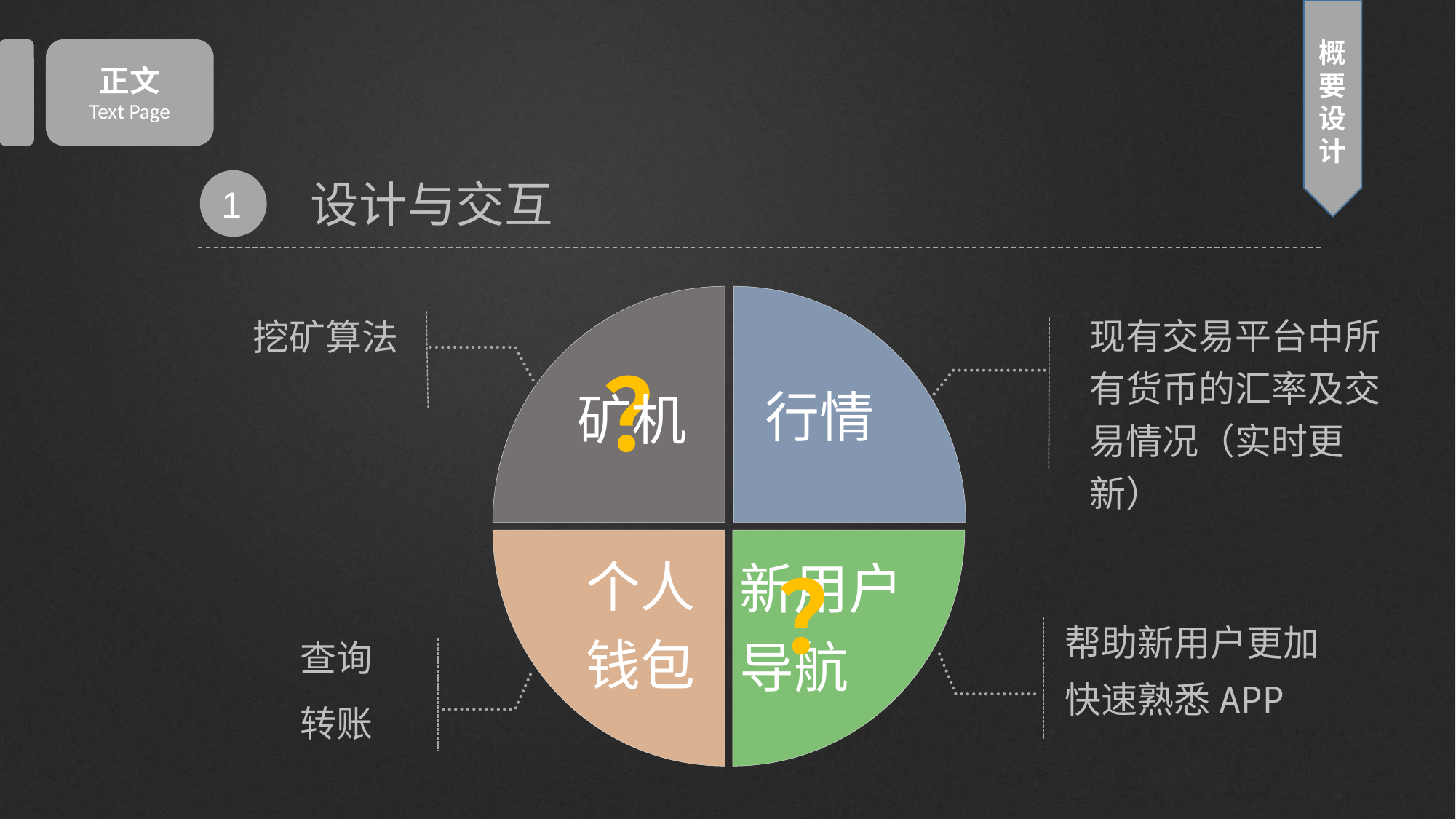

正文
Text Page
概要设计
设计与交互
1

现有交易平台中所有货币的汇率及交易情况（实时更新）
挖矿算法

？

行情
矿机

个人钱包
新用户
导航
？
帮助新用户更加快速熟悉APP
查询
转账